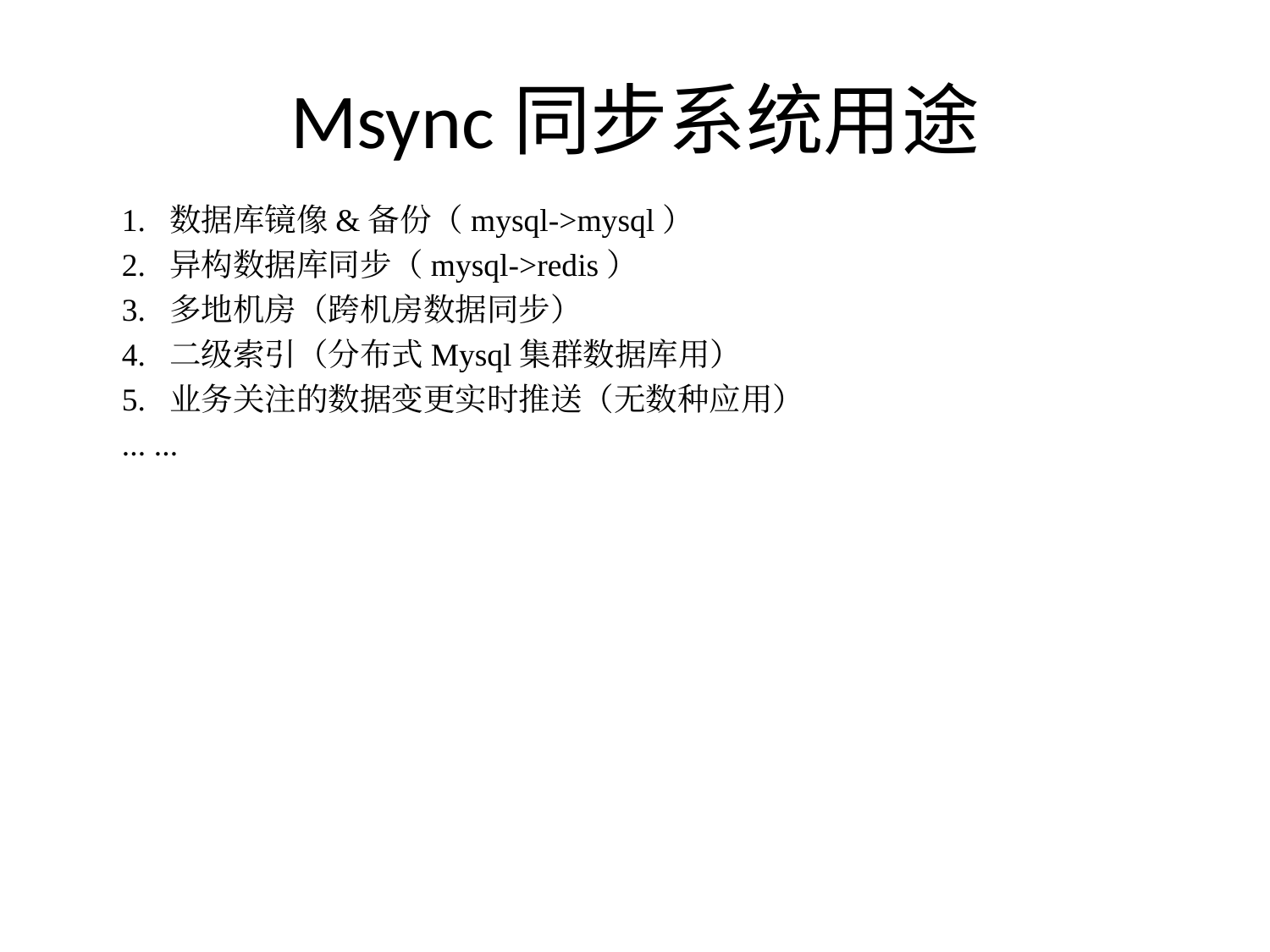

# Msync同步系统用途
1.  数据库镜像&备份（mysql->mysql）
2.  异构数据库同步（mysql->redis）
3.  多地机房（跨机房数据同步）
4.  二级索引（分布式Mysql集群数据库用）
5.  业务关注的数据变更实时推送（无数种应用）
... ...